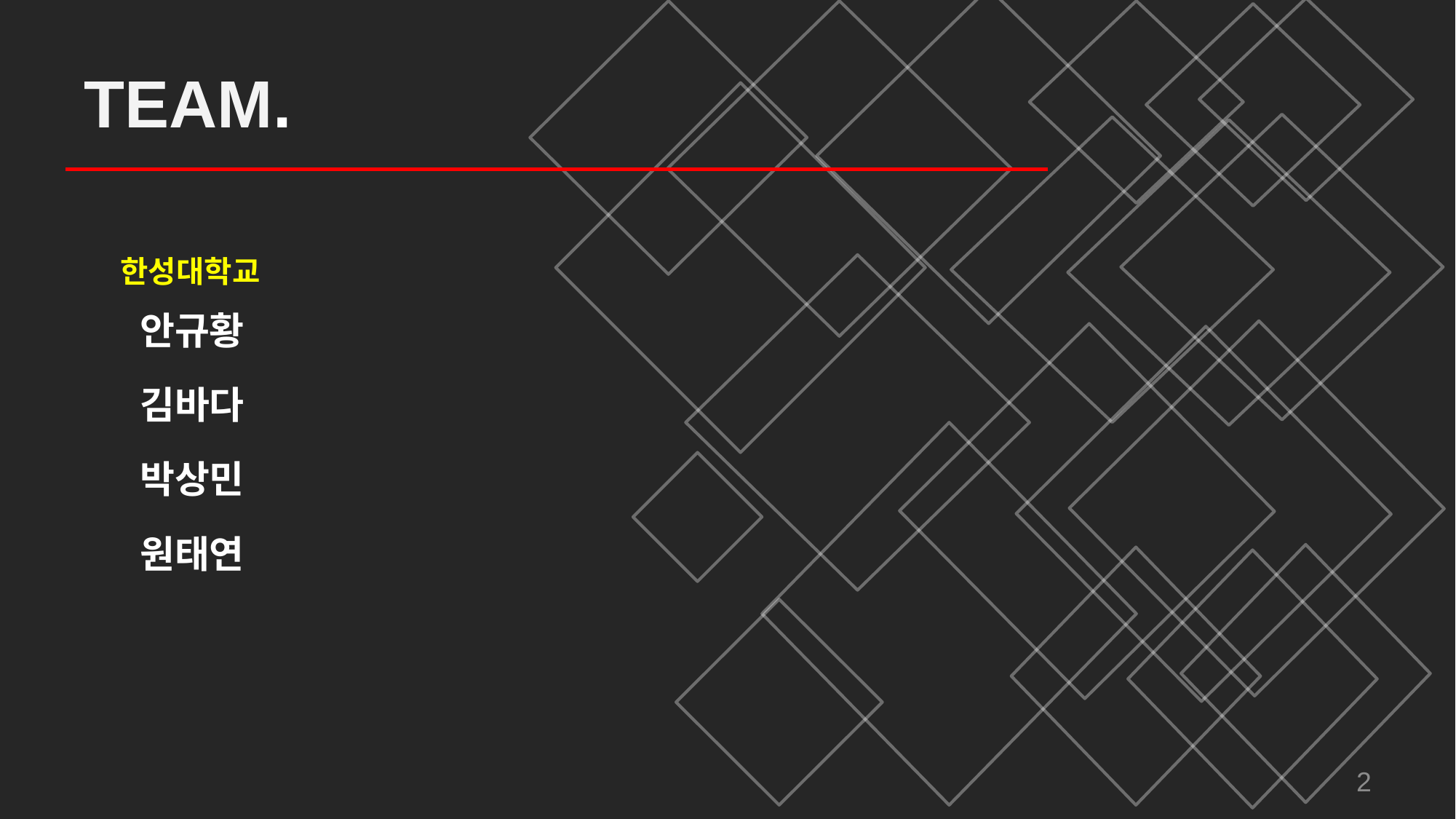

# TEAM.

한성대학교

 안규황

 김바다

 박상민

 원태연

2